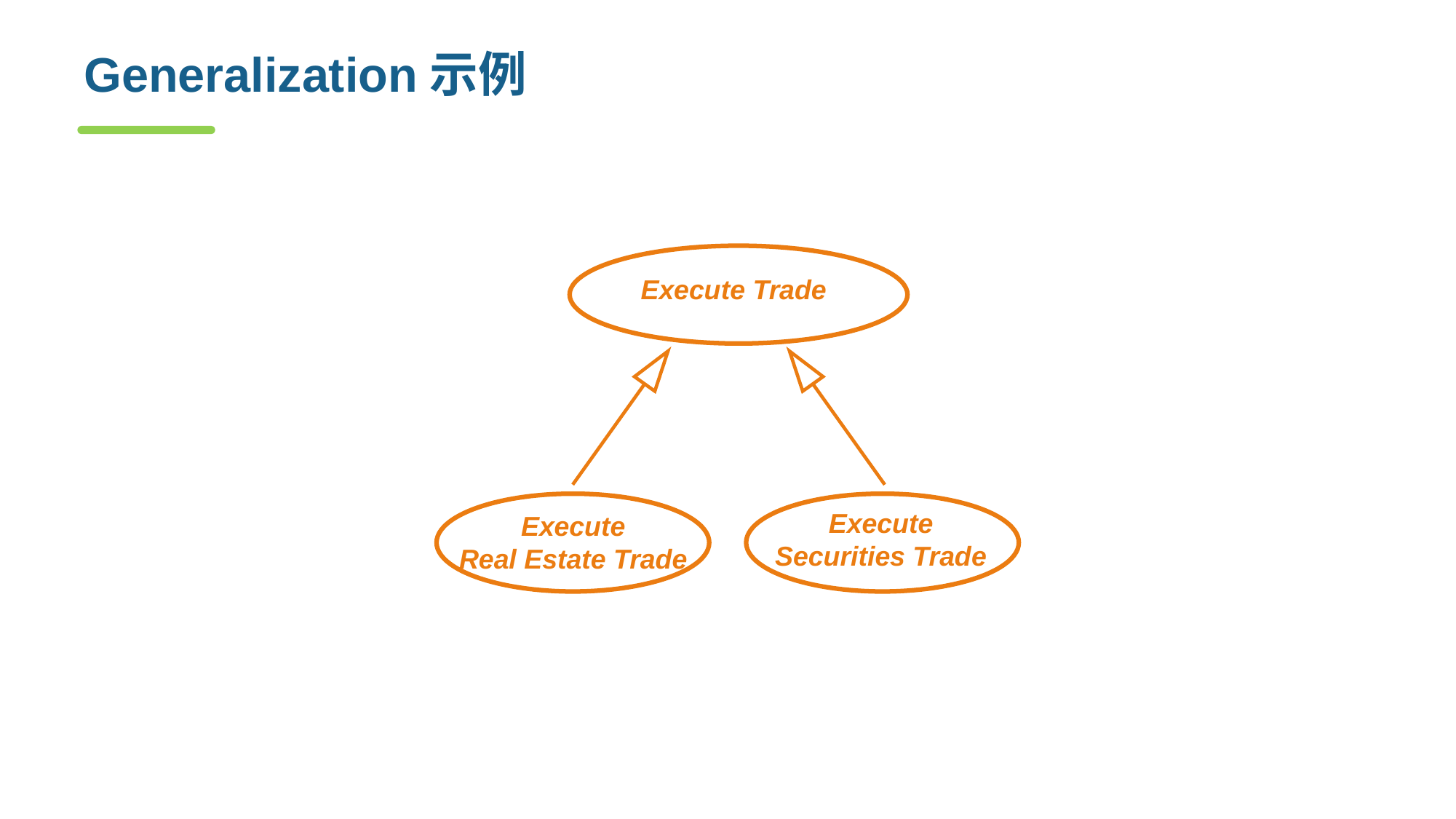

# Generalization示例

Execute Trade

Execute
Securities Trade
Execute
Real Estate Trade
88